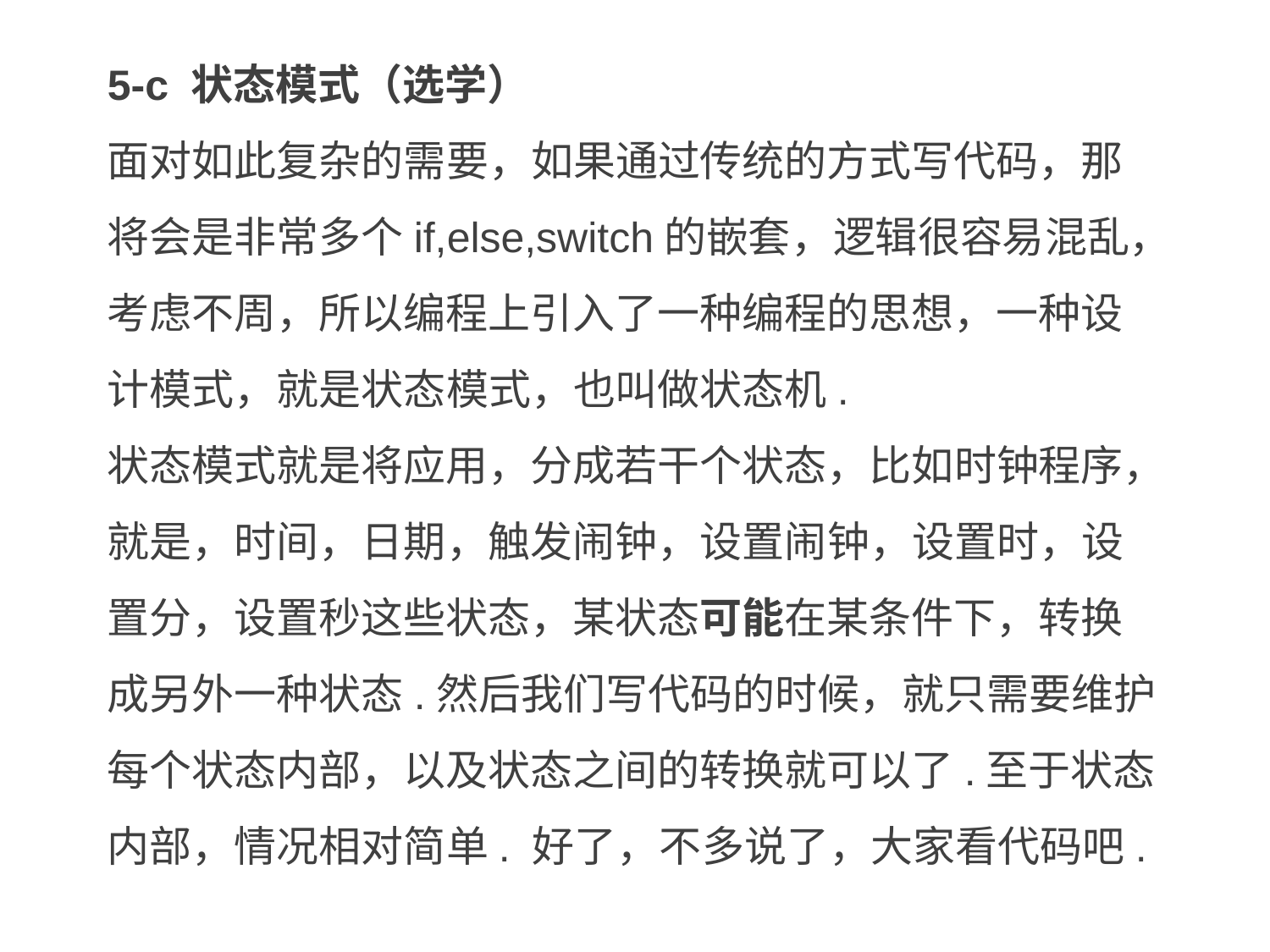

5-c 状态模式（选学）
面对如此复杂的需要，如果通过传统的方式写代码，那将会是非常多个if,else,switch的嵌套，逻辑很容易混乱，考虑不周，所以编程上引入了一种编程的思想，一种设计模式，就是状态模式，也叫做状态机.
状态模式就是将应用，分成若干个状态，比如时钟程序，就是，时间，日期，触发闹钟，设置闹钟，设置时，设置分，设置秒这些状态，某状态可能在某条件下，转换成另外一种状态.然后我们写代码的时候，就只需要维护每个状态内部，以及状态之间的转换就可以了.至于状态内部，情况相对简单. 好了，不多说了，大家看代码吧.